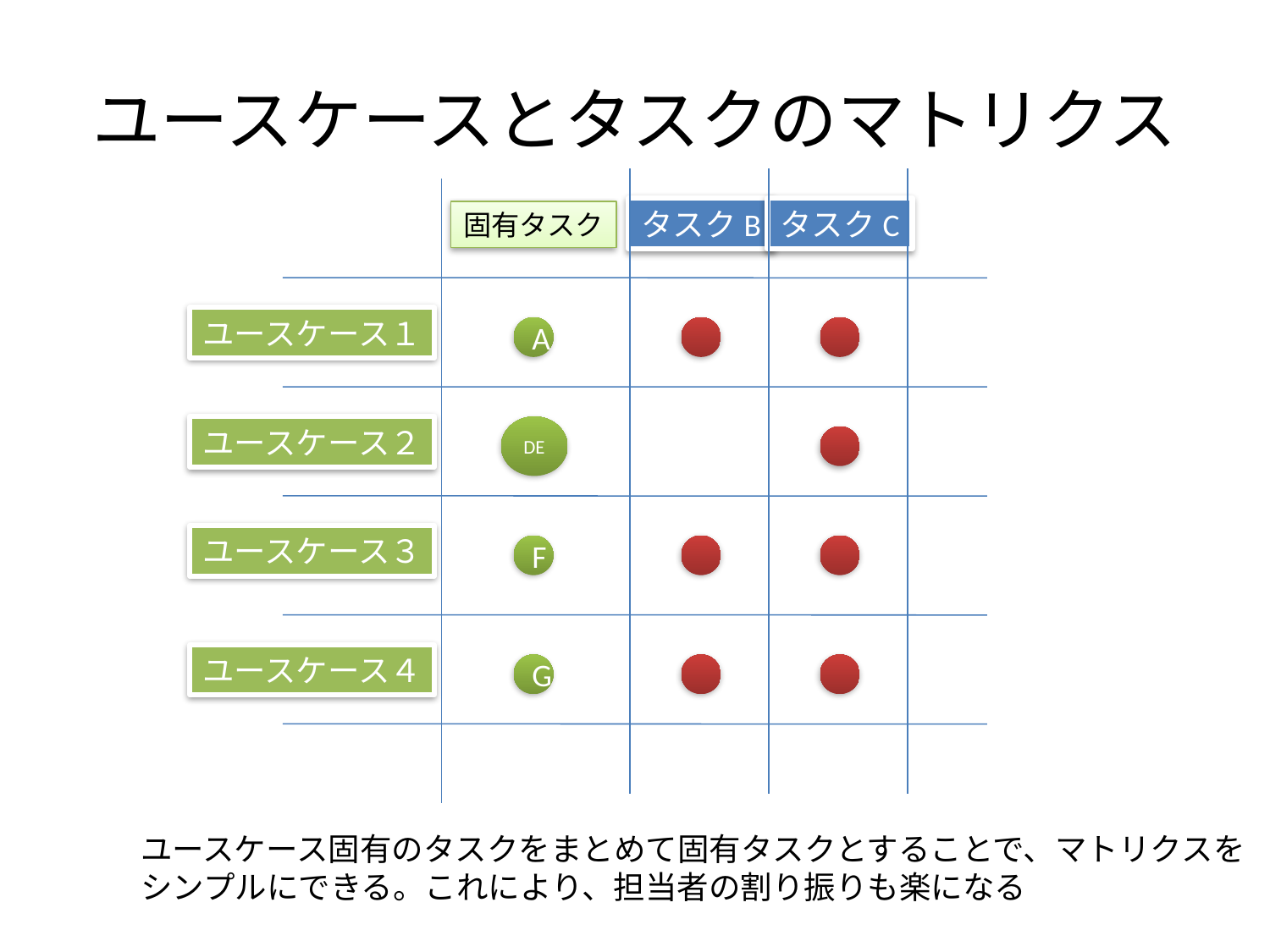

# ユースケースとタスクのマトリクス
タスクB
タスクC
固有タスク
ユースケース１
A

ユースケース２
DE

ユースケース３
F

ユースケース４
G

ユースケース固有のタスクをまとめて固有タスクとすることで、マトリクスを
シンプルにできる。これにより、担当者の割り振りも楽になる